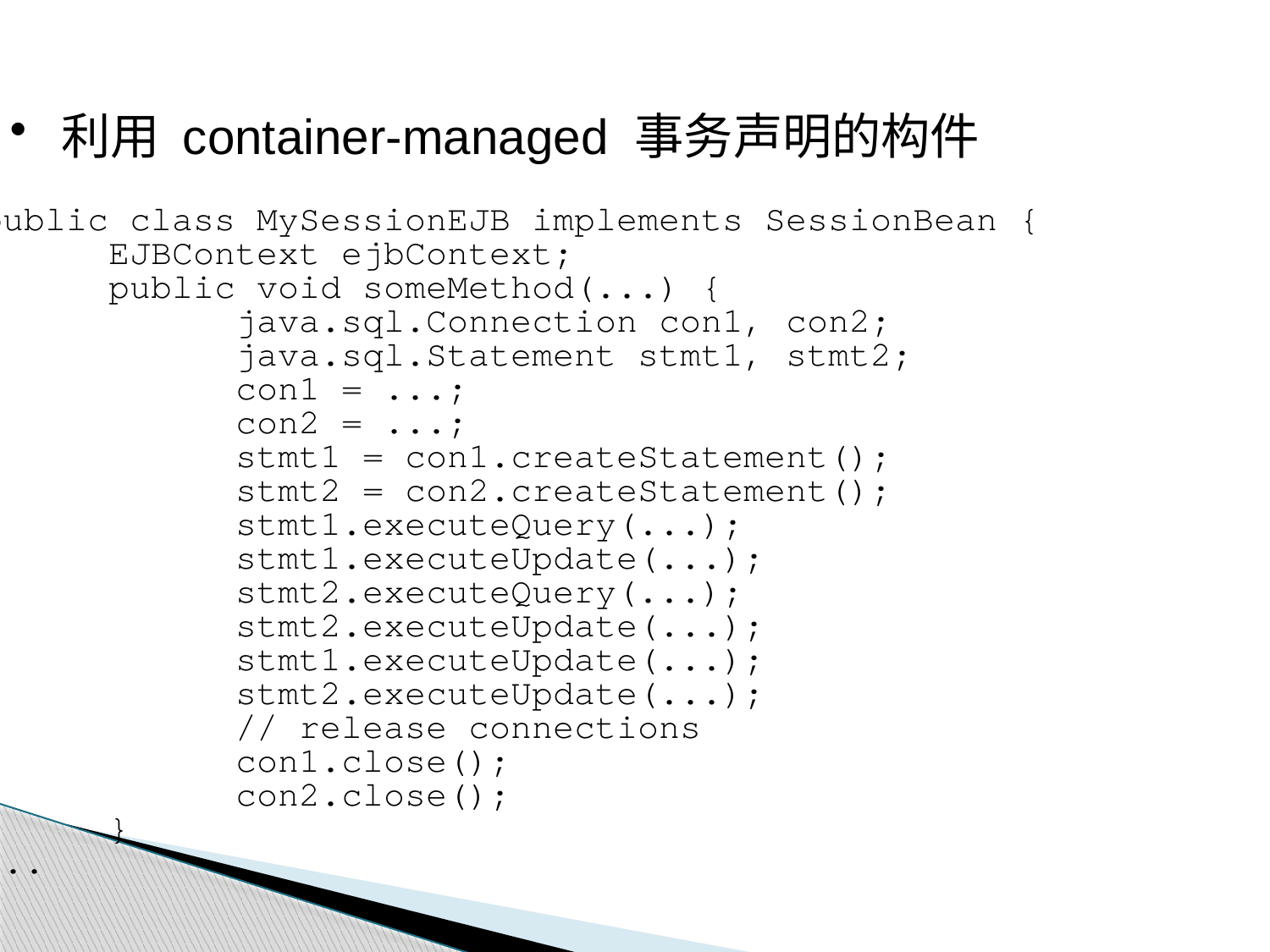

利用 container-managed 事务声明的构件
public class MySessionEJB implements SessionBean {
	EJBContext ejbContext;
	public void someMethod(...) {
		java.sql.Connection con1, con2;
		java.sql.Statement stmt1, stmt2;
		con1 = ...;
		con2 = ...;
		stmt1 = con1.createStatement();
		stmt2 = con2.createStatement();
		stmt1.executeQuery(...);
		stmt1.executeUpdate(...);
		stmt2.executeQuery(...);
		stmt2.executeUpdate(...);
		stmt1.executeUpdate(...);
		stmt2.executeUpdate(...);
		// release connections
		con1.close();
		con2.close();
	}
...
}